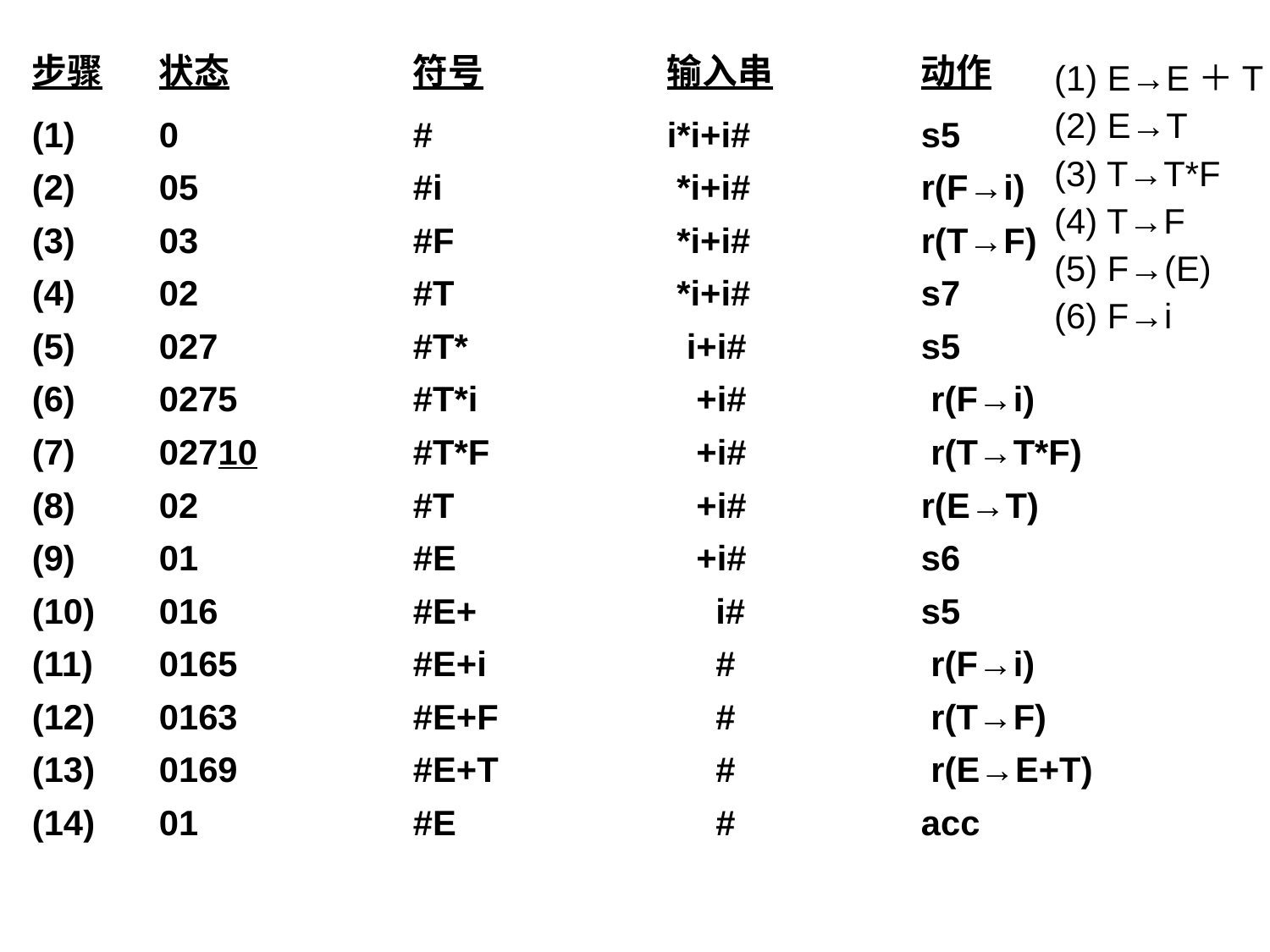

步骤	状态		符号		输入串		动作
(1)	0		#		i*i+i#		s5
(2)	05		#i		 *i+i#		r(F→i)
(3)	03		#F		 *i+i#		r(T→F)
(4)	02		#T		 *i+i#		s7
(5)	027		#T*		  i+i#		s5
(6)	0275		#T*i		   +i#		 r(F→i)
(7)	02710		#T*F		   +i#		 r(T→T*F)
(8)	02		#T		   +i#		r(E→T)
(9)	01		#E		   +i#		s6
(10)	016		#E+		     i#		s5
(11)	0165		#E+i		     #		 r(F→i)
(12)	0163		#E+F		     #		 r(T→F)
(13)	0169		#E+T		     #		 r(E→E+T)
(14)	01		#E		     #		acc
(1) E→E＋T
(2) E→T
(3) T→T*F
(4) T→F
(5) F→(E)
(6) F→i